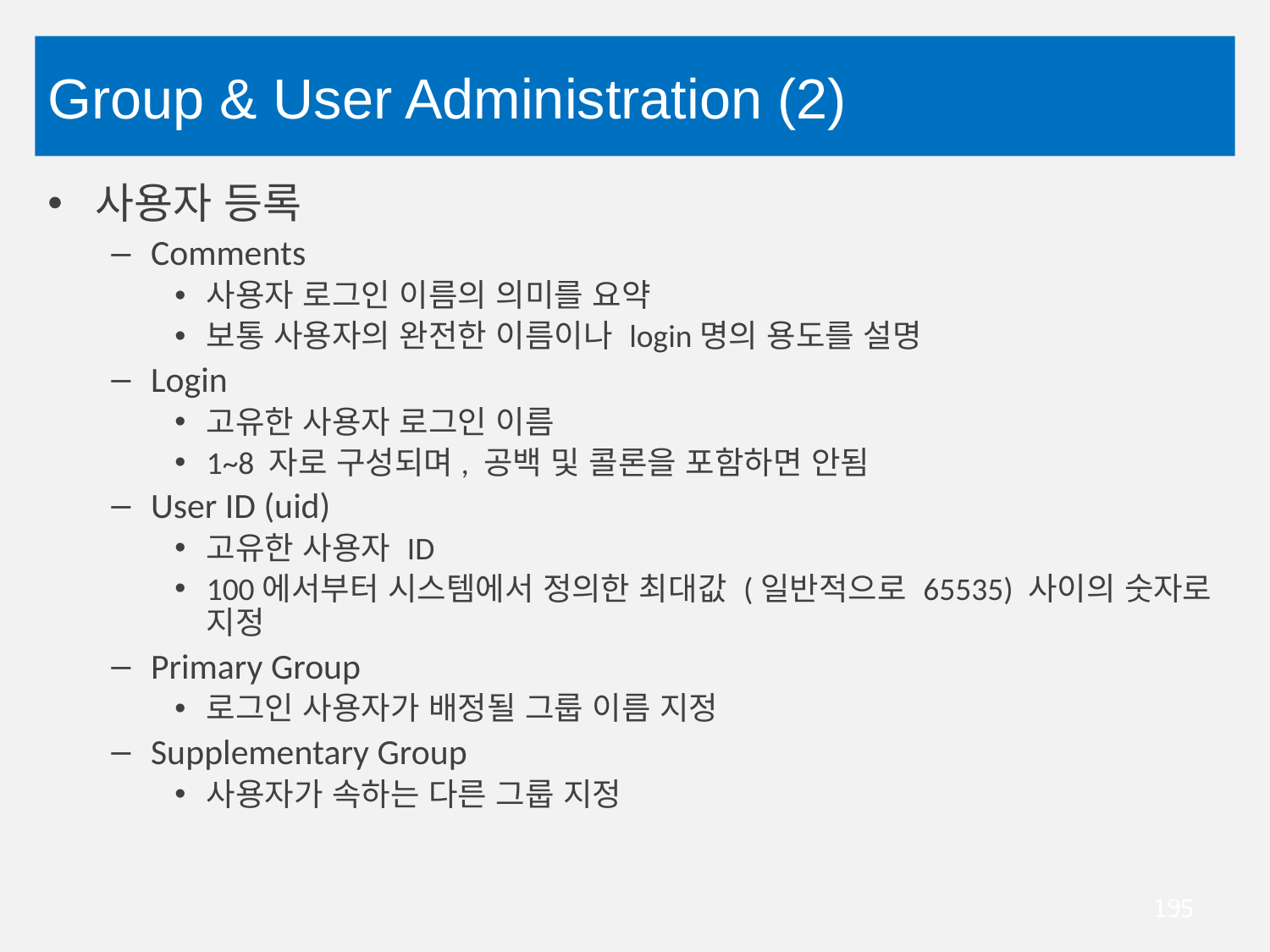

# Group & User Administration (2)
사용자 등록
Comments
사용자 로그인 이름의 의미를 요약
보통 사용자의 완전한 이름이나 login명의 용도를 설명
Login
고유한 사용자 로그인 이름
1~8 자로 구성되며, 공백 및 콜론을 포함하면 안됨
User ID (uid)
고유한 사용자 ID
100에서부터 시스템에서 정의한 최대값 (일반적으로 65535) 사이의 숫자로 지정
Primary Group
로그인 사용자가 배정될 그룹 이름 지정
Supplementary Group
사용자가 속하는 다른 그룹 지정
195